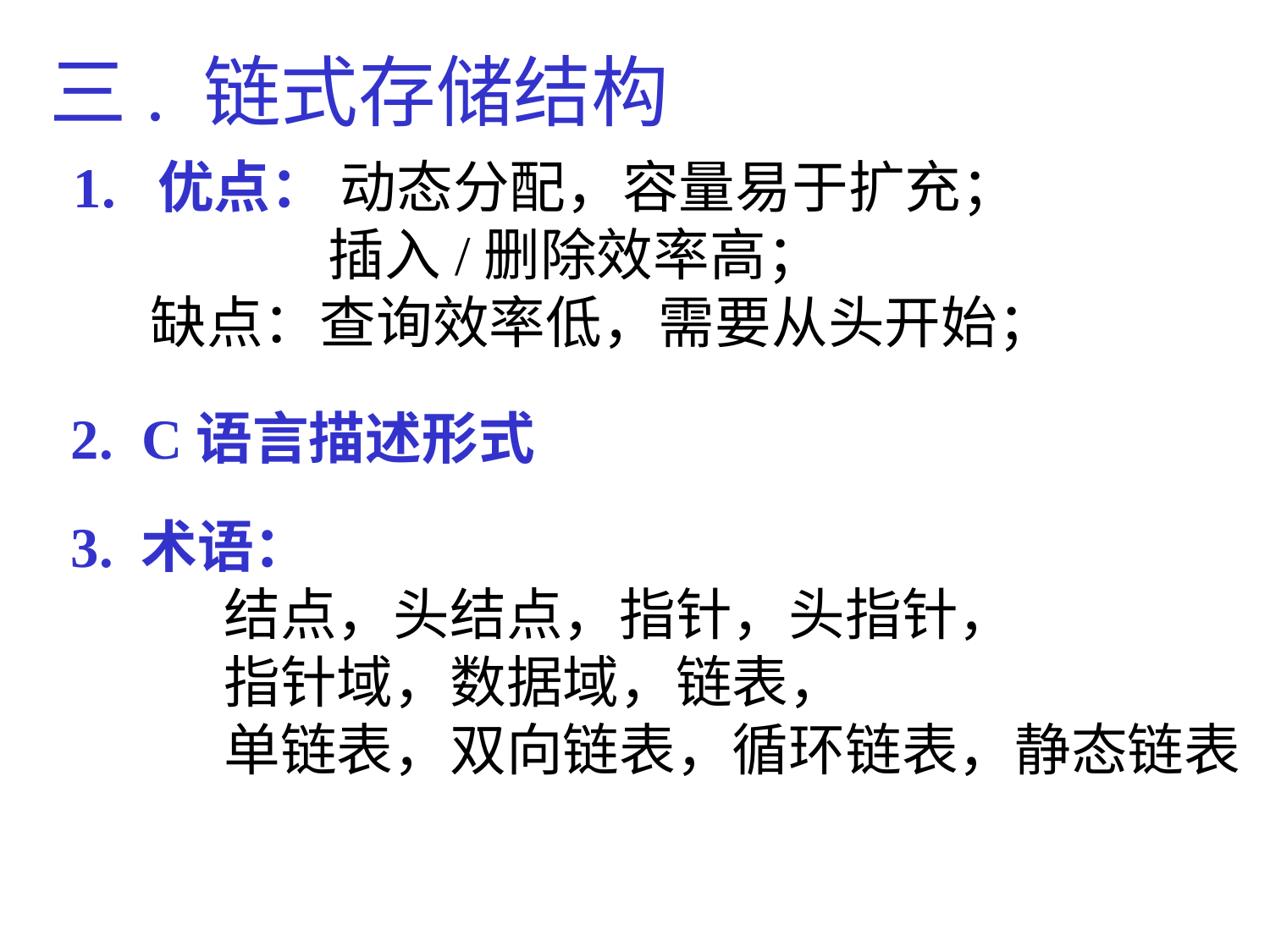

三. 链式存储结构
1.  优点： 动态分配，容量易于扩充；
                   插入/删除效率高；
     缺点：查询效率低，需要从头开始；
2.  C语言描述形式
3. 术语：
      结点，头结点，指针，头指针，
      指针域，数据域，链表，
      单链表，双向链表，循环链表，静态链表